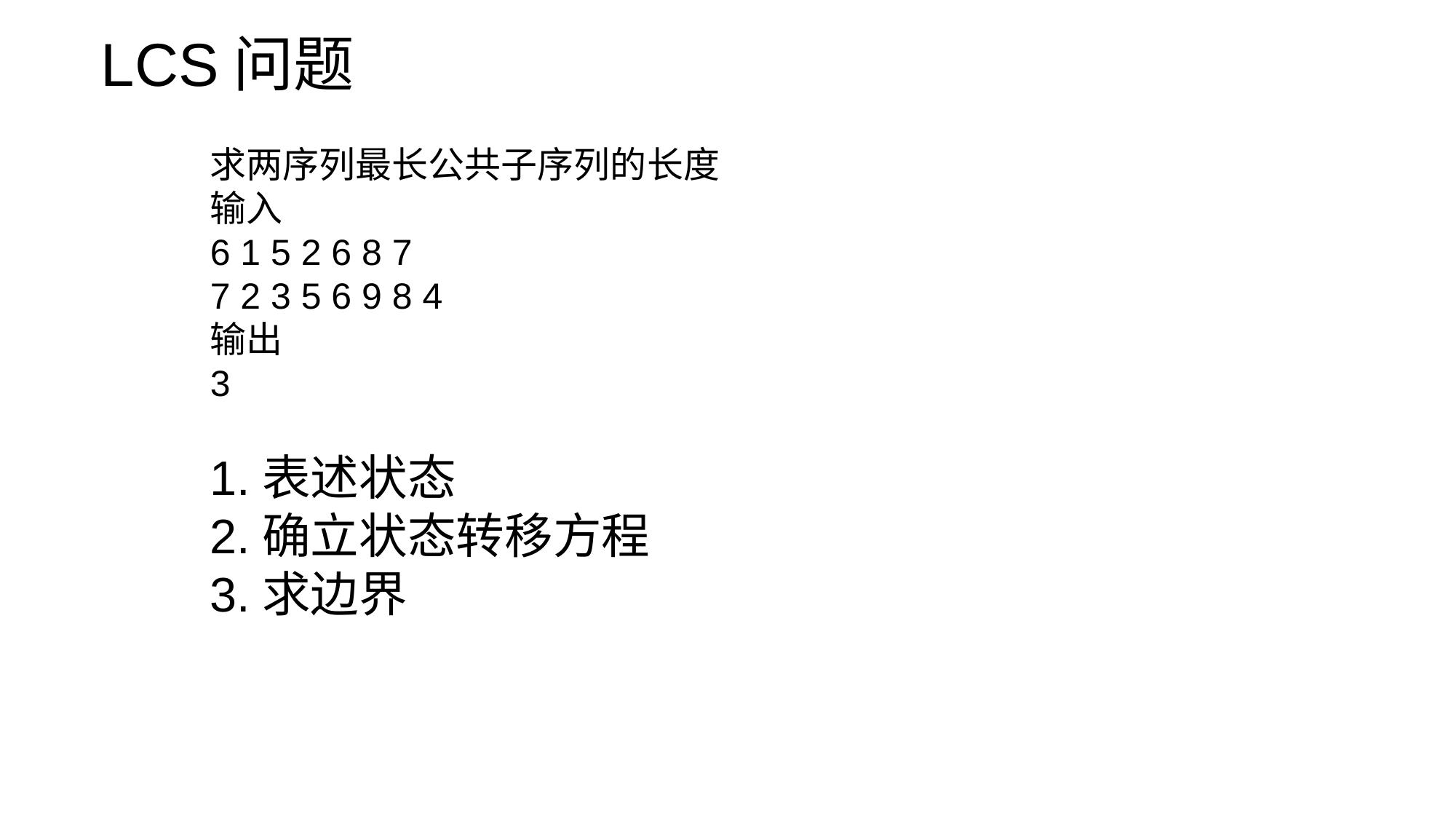

LCS问题
求两序列最长公共子序列的长度
输入
6 1 5 2 6 8 7
7 2 3 5 6 9 8 4
输出
3
1.表述状态
2.确立状态转移方程
3.求边界